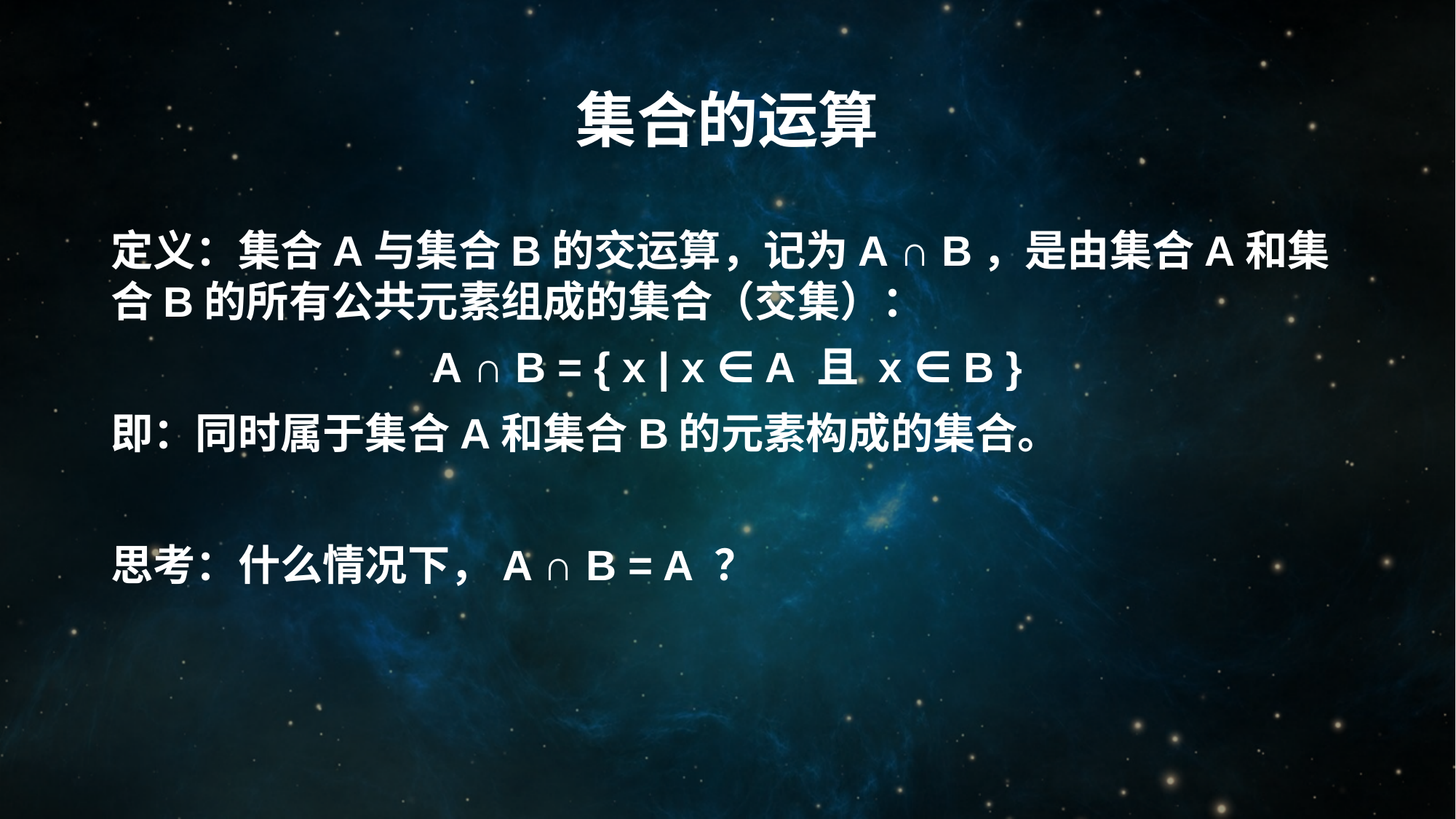

# 集合的运算
定义：集合A与集合B的交运算，记为A ∩ B，是由集合A和集合B的所有公共元素组成的集合（交集）：
A ∩ B = { x | x ∈ A 且 x ∈ B }
即：同时属于集合A和集合B的元素构成的集合。

思考：什么情况下，A ∩ B = A ？